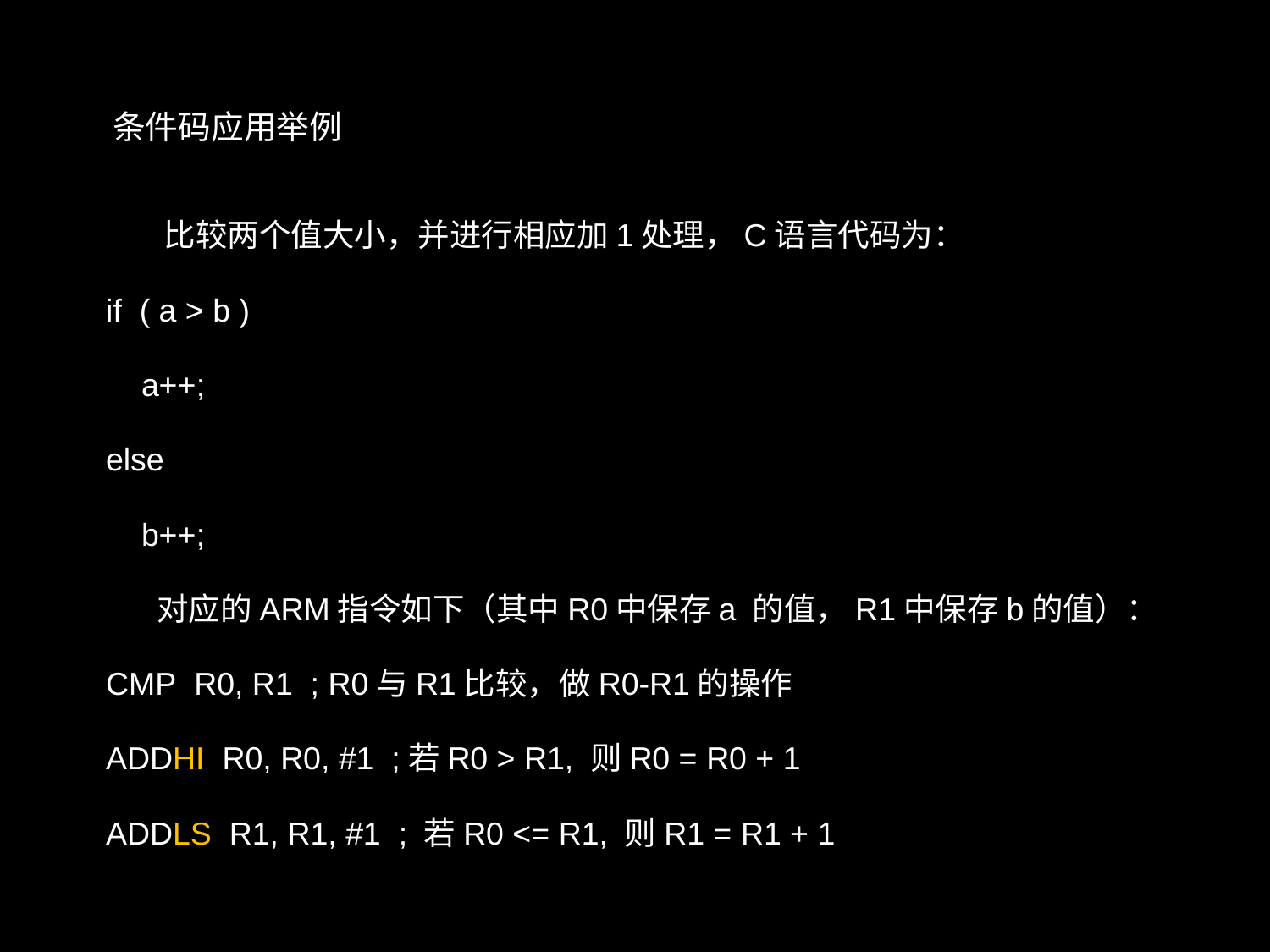

条件码应用举例
       比较两个值大小，并进行相应加1处理，C语言代码为：
if  ( a > b )
    a++;
else
    b++;
      对应的ARM指令如下（其中R0中保存a 的值，R1中保存b的值）：
CMP  R0, R1  ; R0与R1比较，做R0-R1的操作
ADDHI  R0, R0, #1  ;若R0 > R1, 则R0 = R0 + 1
ADDLS  R1, R1, #1  ; 若R0 <= R1, 则R1 = R1 + 1